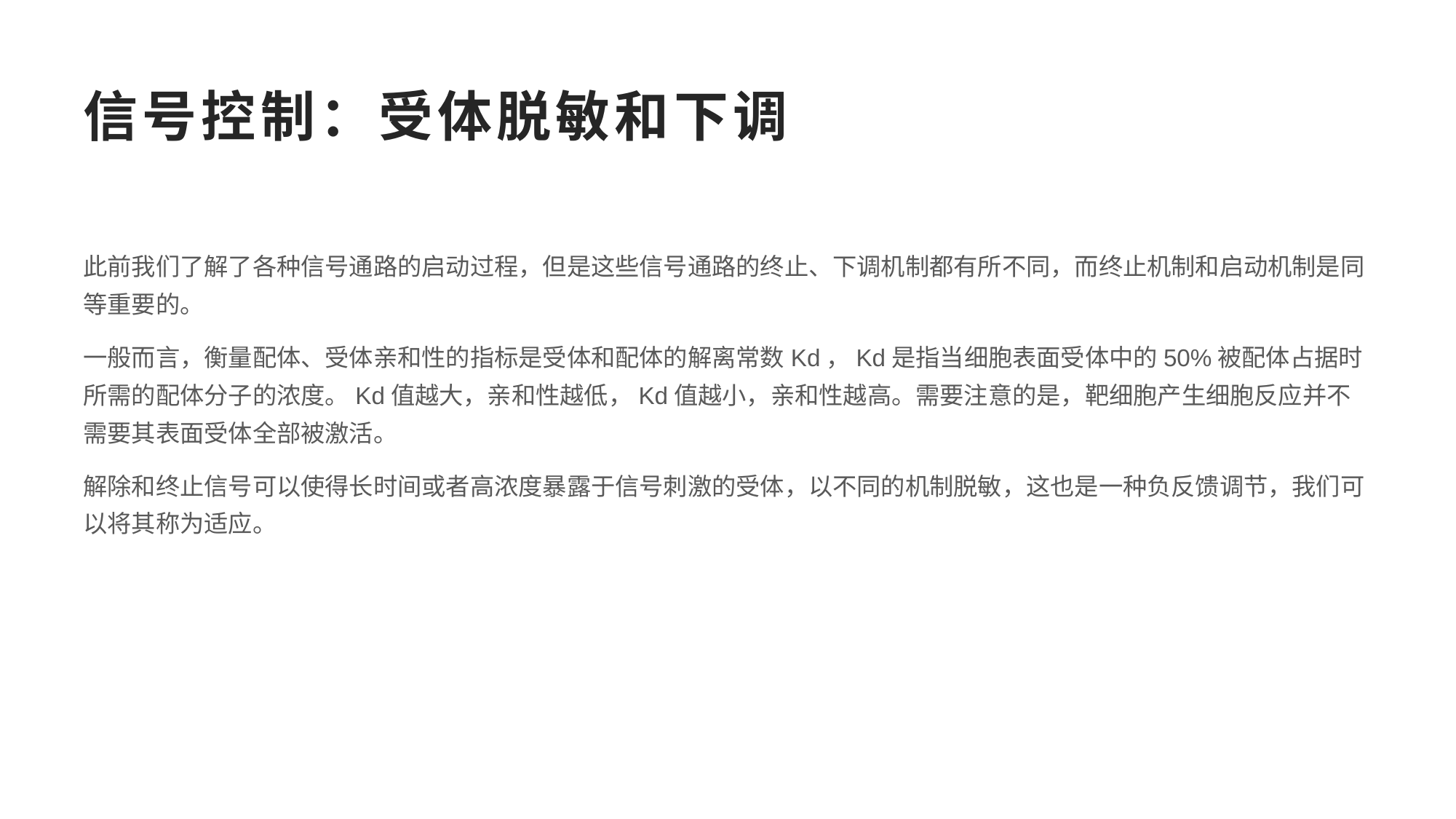

# 信号控制：受体脱敏和下调
此前我们了解了各种信号通路的启动过程，但是这些信号通路的终止、下调机制都有所不同，而终止机制和启动机制是同等重要的。
一般而言，衡量配体、受体亲和性的指标是受体和配体的解离常数Kd，Kd是指当细胞表面受体中的50%被配体占据时所需的配体分子的浓度。Kd值越大，亲和性越低，Kd值越小，亲和性越高。需要注意的是，靶细胞产生细胞反应并不需要其表面受体全部被激活。
解除和终止信号可以使得长时间或者高浓度暴露于信号刺激的受体，以不同的机制脱敏，这也是一种负反馈调节，我们可以将其称为适应。